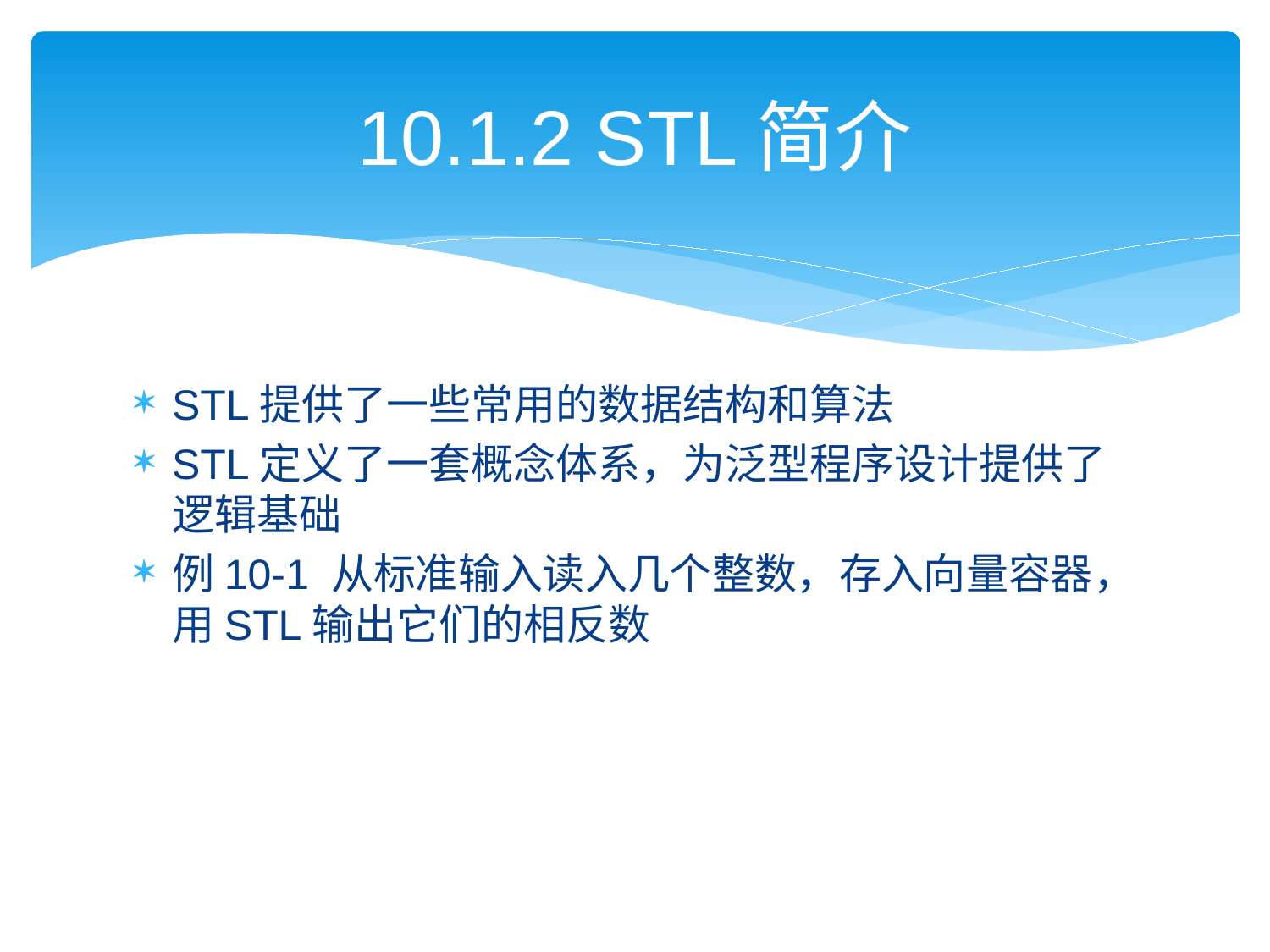

# 10.1.2 STL简介
STL提供了一些常用的数据结构和算法
STL定义了一套概念体系，为泛型程序设计提供了逻辑基础
例10-1 从标准输入读入几个整数，存入向量容器，用STL输出它们的相反数